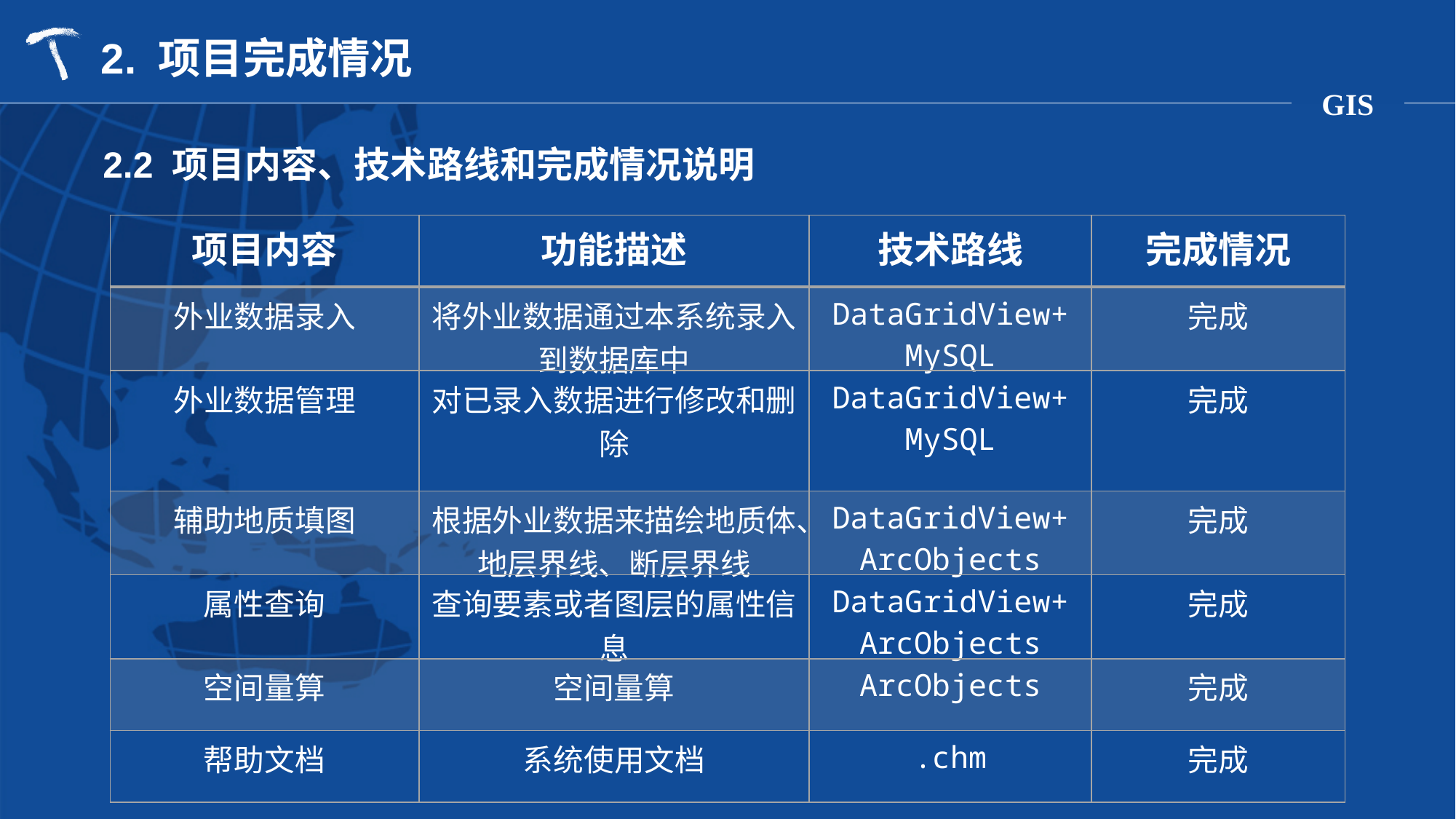

2. 项目完成情况
2.2 项目内容、技术路线和完成情况说明

| 项目内容 | 功能描述 | 技术路线 | 完成情况 |
| --- | --- | --- | --- |
| 外业数据录入 | 将外业数据通过本系统录入到数据库中 | DataGridView+ MySQL | 完成 |
| 外业数据管理 | 对已录入数据进行修改和删除 | DataGridView+ MySQL | 完成 |
| 辅助地质填图 | 根据外业数据来描绘地质体、地层界线、断层界线 | DataGridView+ ArcObjects | 完成 |
| 属性查询 | 查询要素或者图层的属性信息 | DataGridView+ ArcObjects | 完成 |
| 空间量算 | 空间量算 | ArcObjects | 完成 |
| 帮助文档 | 系统使用文档 | .chm | 完成 |